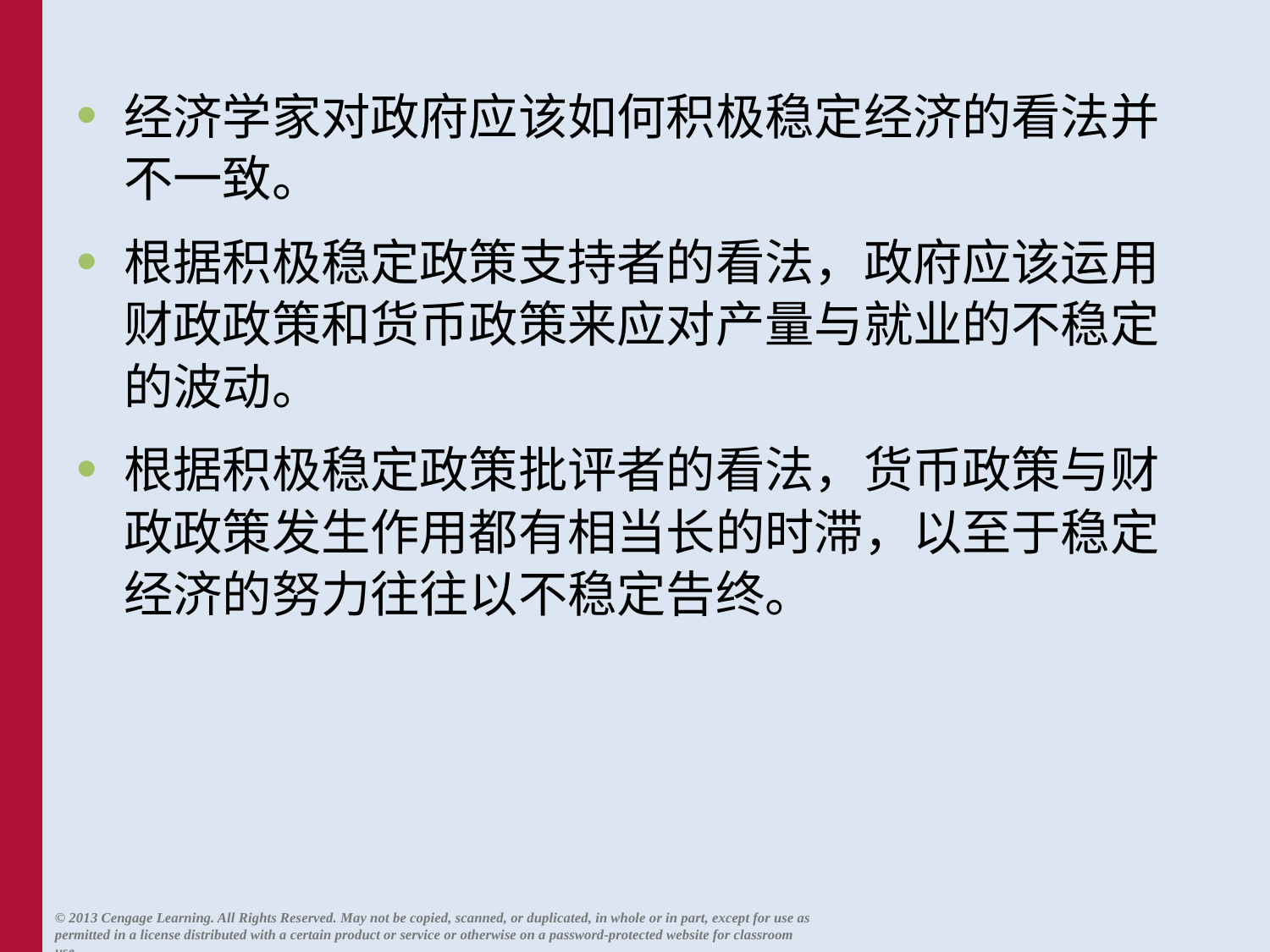

经济学家对政府应该如何积极稳定经济的看法并不一致。
根据积极稳定政策支持者的看法，政府应该运用财政政策和货币政策来应对产量与就业的不稳定的波动。
根据积极稳定政策批评者的看法，货币政策与财政政策发生作用都有相当长的时滞，以至于稳定经济的努力往往以不稳定告终。

© 2013 Cengage Learning. All Rights Reserved. May not be copied, scanned, or duplicated, in whole or in part, except for use as permitted in a license distributed with a certain product or service or otherwise on a password-protected website for classroom use.